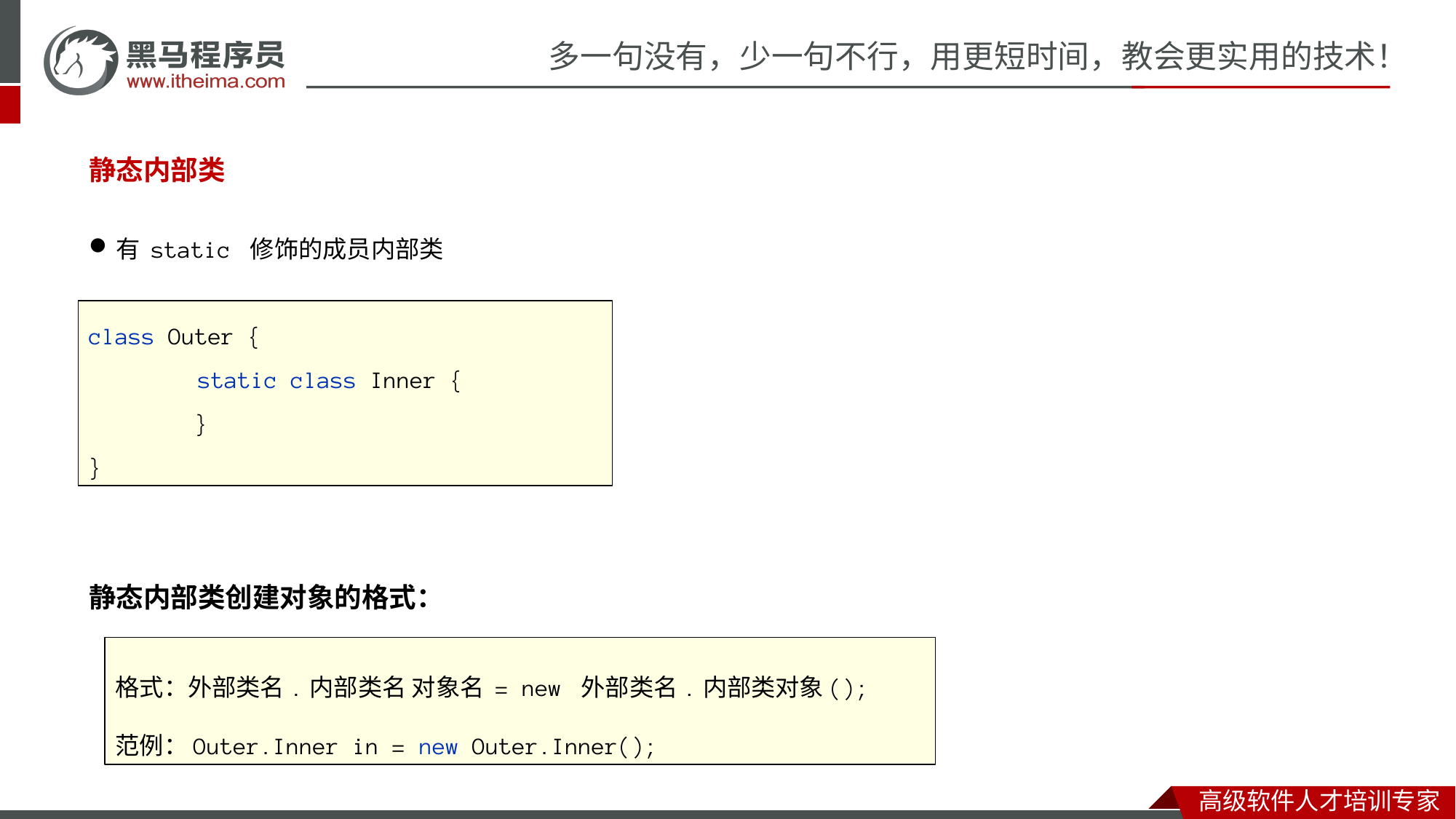

静态内部类
有 static 修饰的成员内部类

class Outer {
	static class Inner {
        }
}
静态内部类创建对象的格式：

格式：外部类名.内部类名 对象名 = new 外部类名.内部类对象();
范例：Outer.Inner in = new Outer.Inner();